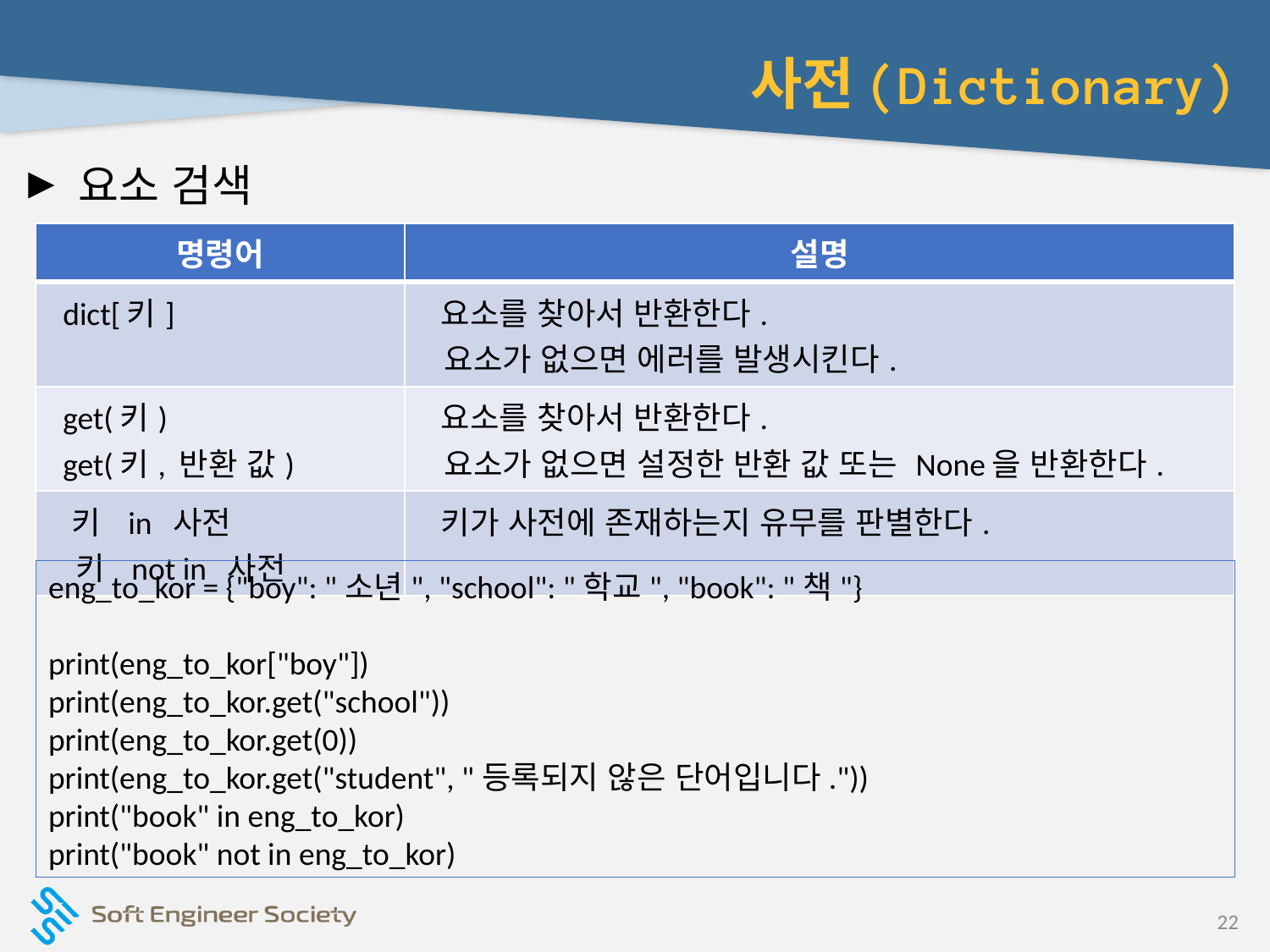

# 사전(Dictionary)
요소 검색
| 명령어 | 설명 |
| --- | --- |
| dict[키] | 요소를 찾아서 반환한다. 요소가 없으면 에러를 발생시킨다. |
| get(키) get(키, 반환 값) | 요소를 찾아서 반환한다. 요소가 없으면 설정한 반환 값 또는 None을 반환한다. |
| 키 in 사전 키 not in 사전 | 키가 사전에 존재하는지 유무를 판별한다. |
eng_to_kor = {"boy": "소년", "school": "학교", "book": "책"}

print(eng_to_kor["boy"])
print(eng_to_kor.get("school"))
print(eng_to_kor.get(0))
print(eng_to_kor.get("student", "등록되지 않은 단어입니다."))
print("book" in eng_to_kor)
print("book" not in eng_to_kor)
22